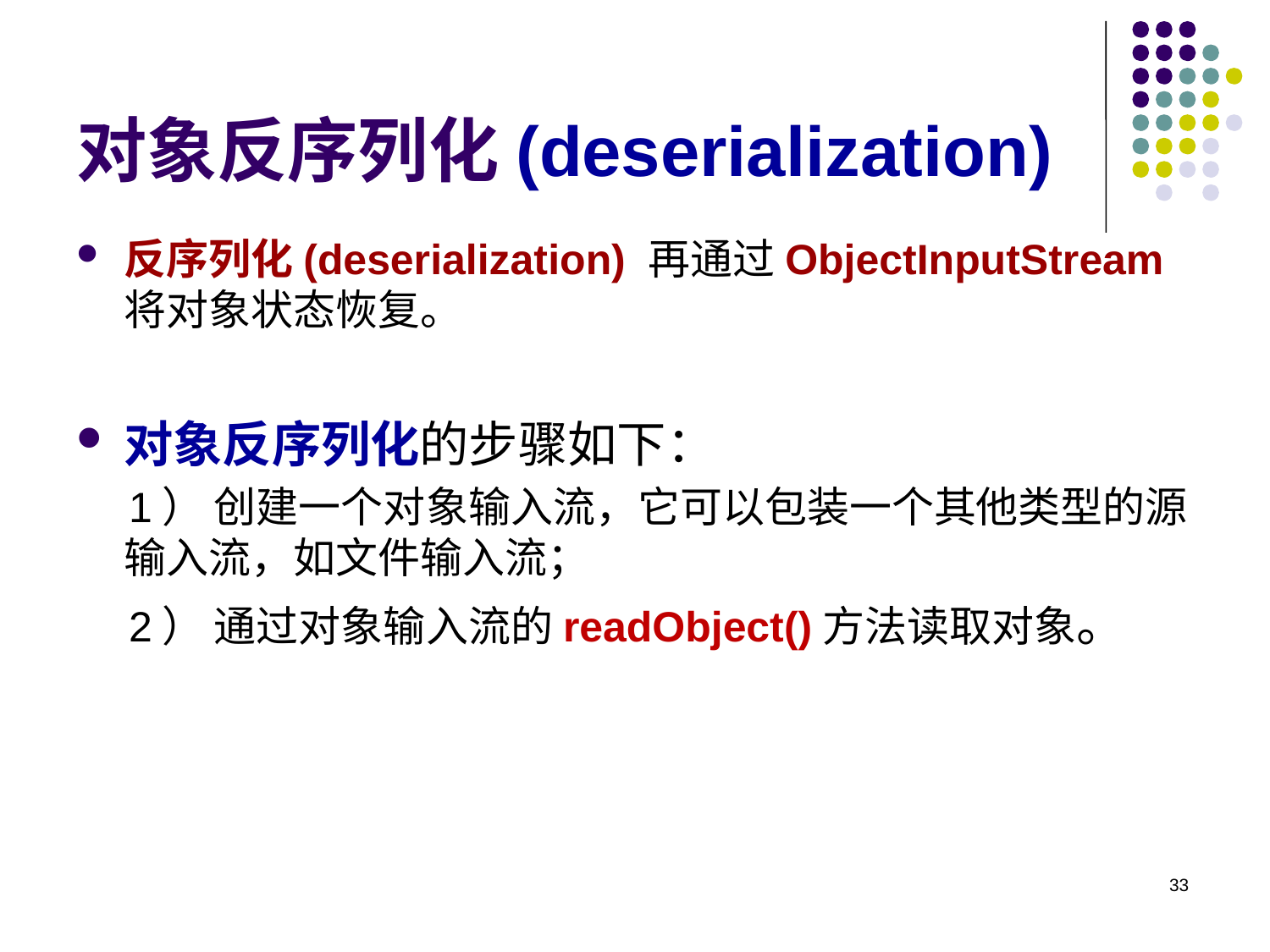

# 对象反序列化(deserialization)
反序列化(deserialization) 再通过ObjectInputStream将对象状态恢复。

对象反序列化的步骤如下：
　1） 创建一个对象输入流，它可以包装一个其他类型的源输入流，如文件输入流；
　2） 通过对象输入流的readObject()方法读取对象。

33